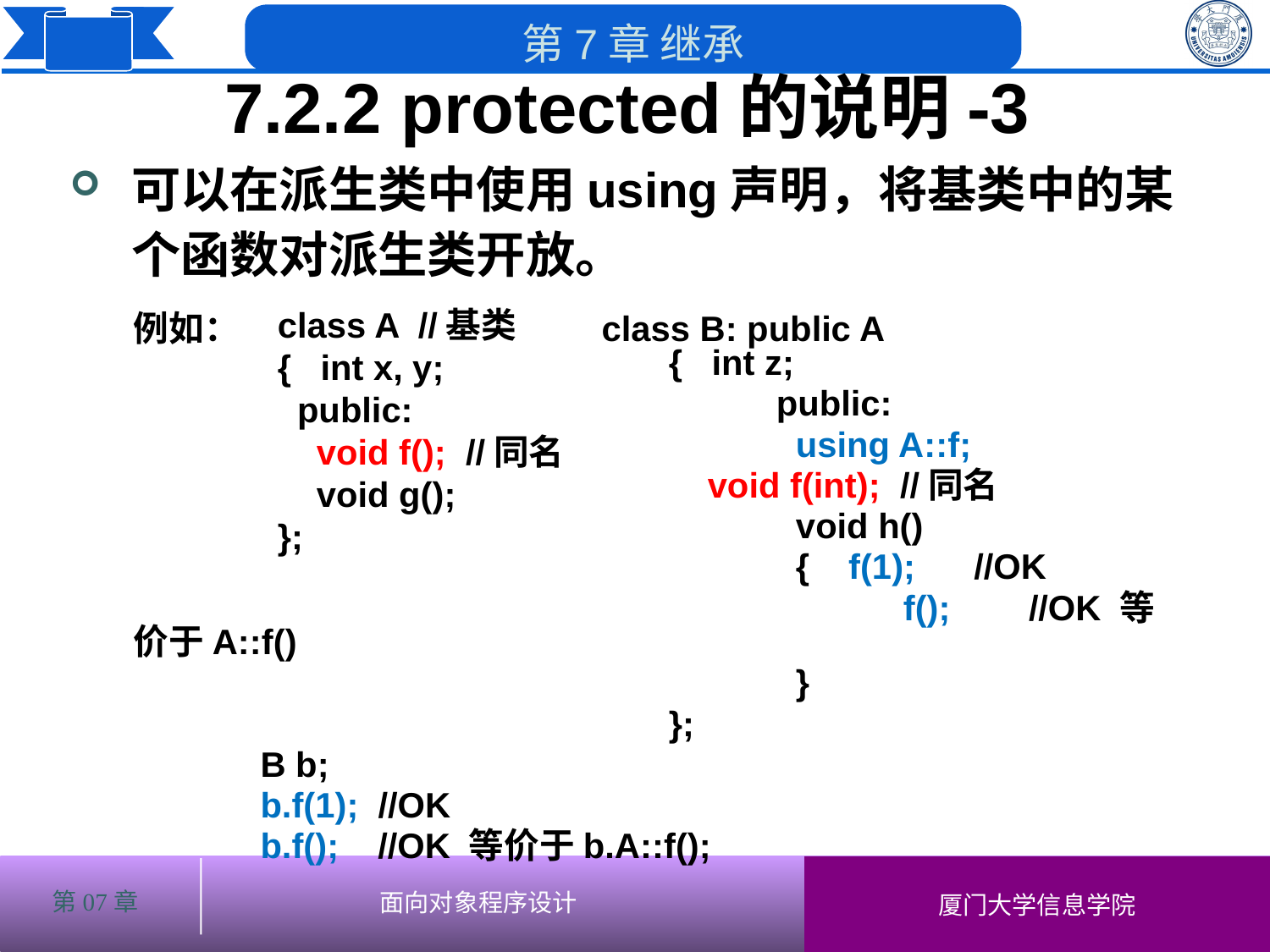

7.2.2 protected的说明-3
# 可以在派生类中使用using声明，将基类中的某个函数对派生类开放。
例如：                                            class B: public A
                                                       {   int z;
	                                                     public:
	                                                       using A::f;
                                                           void f(int);  //同名
	                                                       void h()
	                                                       {    f(1);      //OK
		                                                     f();        //OK 等价于A::f()
	                                                       }
                                                       };
B b;
b.f(1);  //OK
b.f();    //OK 等价于b.A::f();
class A  //基类
{   int x, y;
  public:
    void f();  //同名
    void g();
};
15